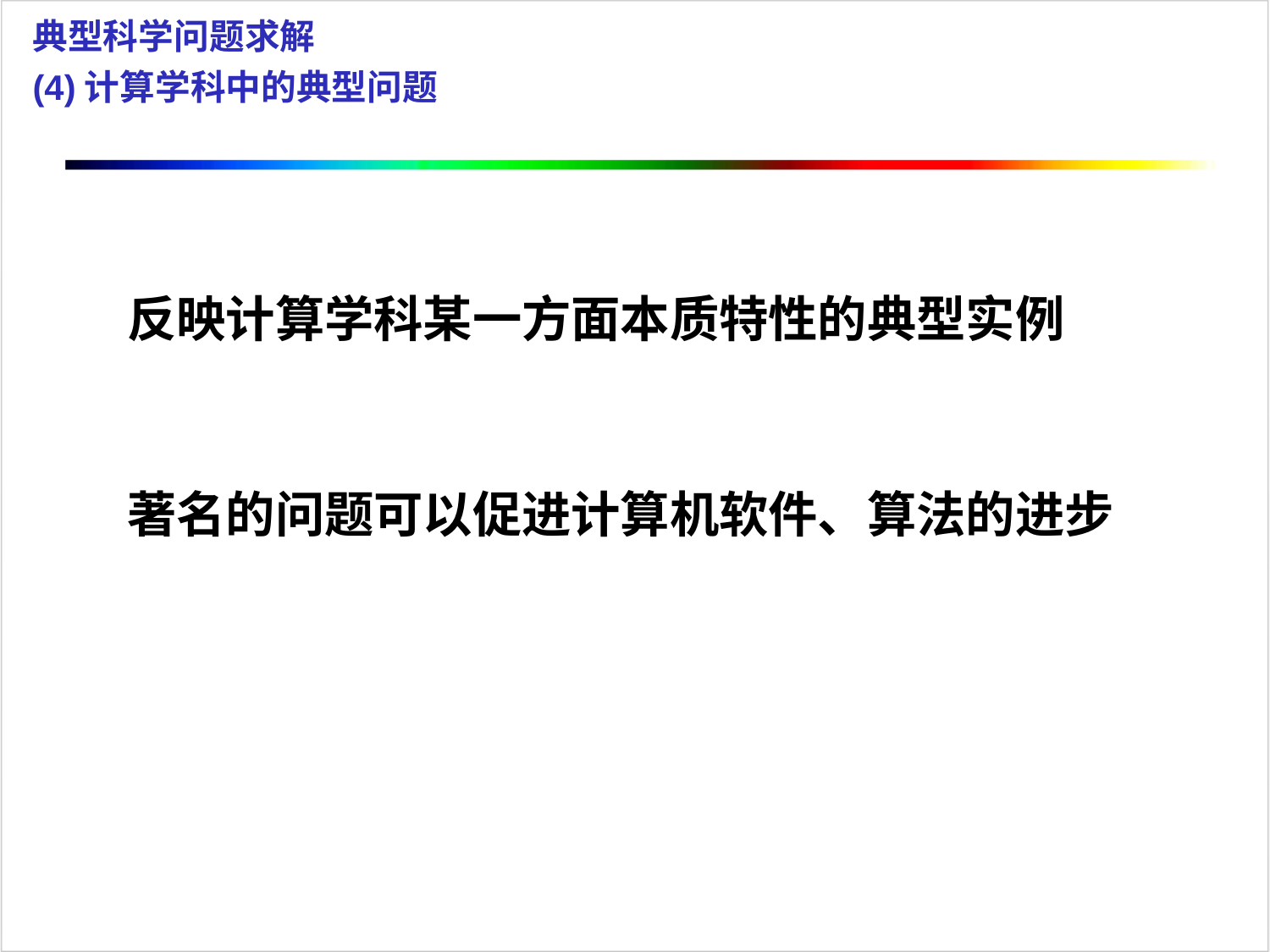

典型科学问题求解
(4)计算学科中的典型问题
反映计算学科某一方面本质特性的典型实例

著名的问题可以促进计算机软件、算法的进步